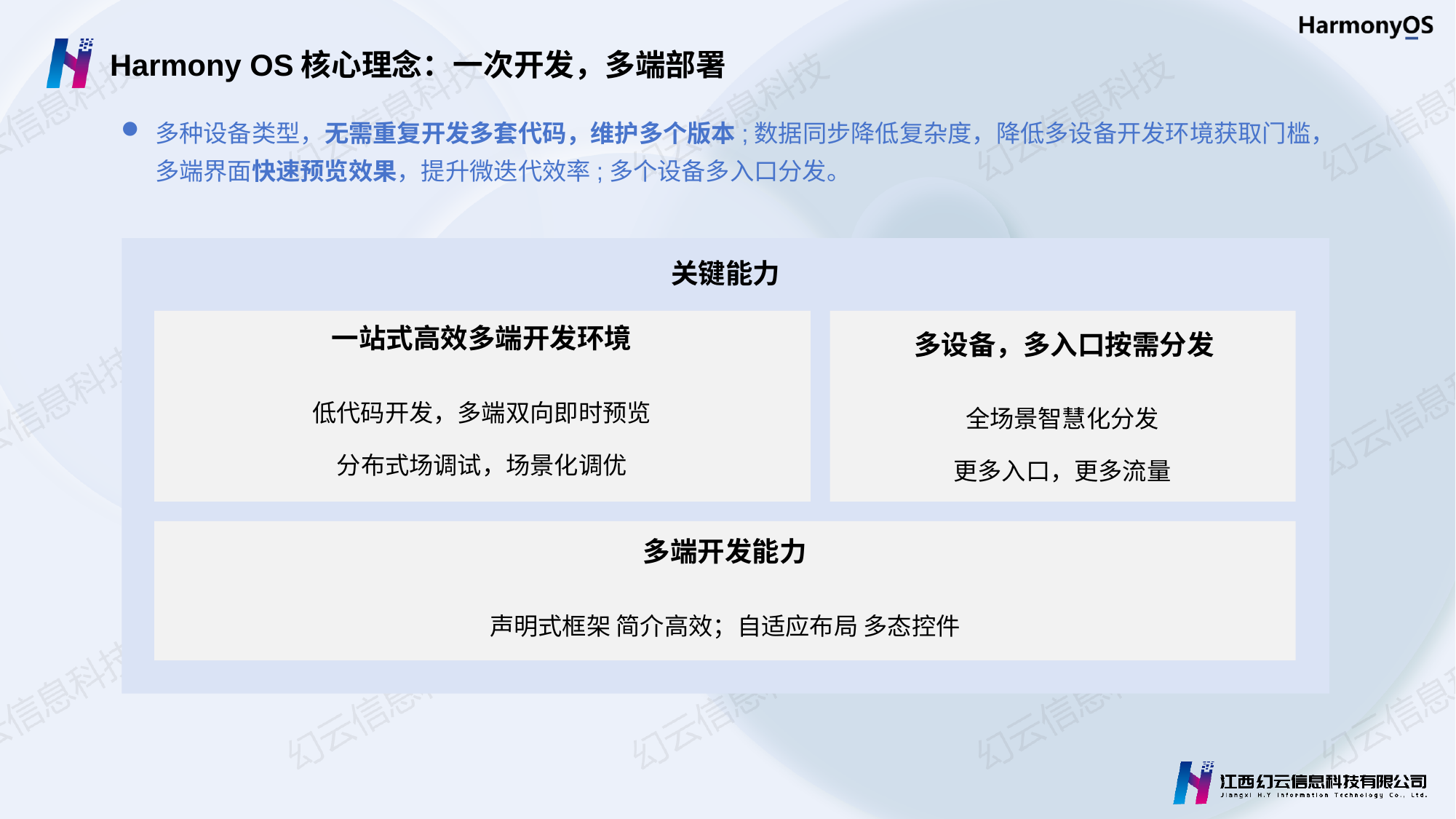

Harmony OS核心理念：一次开发，多端部署
多种设备类型，无需重复开发多套代码，维护多个版本;数据同步降低复杂度，降低多设备开发环境获取门槛，多端界面快速预览效果，提升微迭代效率;多个设备多入口分发。

关键能力

一站式高效多端开发环境
多设备，多入口按需分发
低代码开发，多端双向即时预览
分布式场调试，场景化调优
全场景智慧化分发
更多入口，更多流量

多端开发能力
声明式框架 简介高效；自适应布局 多态控件